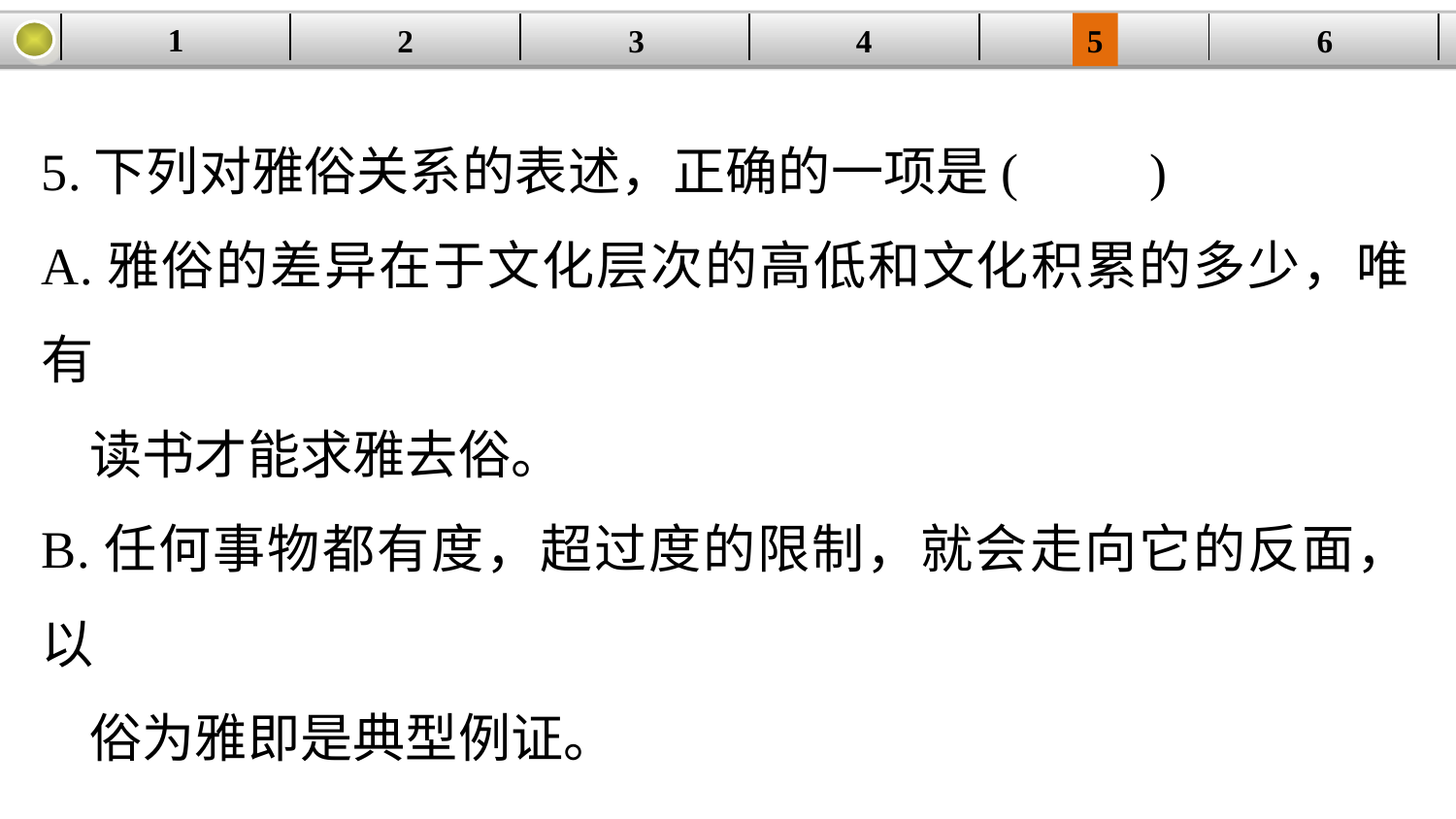

1
3
4
5
6
2
|  |  |  |  |  |  |
| --- | --- | --- | --- | --- | --- |

5.下列对雅俗关系的表述，正确的一项是(　　)
A.雅俗的差异在于文化层次的高低和文化积累的多少，唯有
   读书才能求雅去俗。
B.任何事物都有度，超过度的限制，就会走向它的反面，以
   俗为雅即是典型例证。